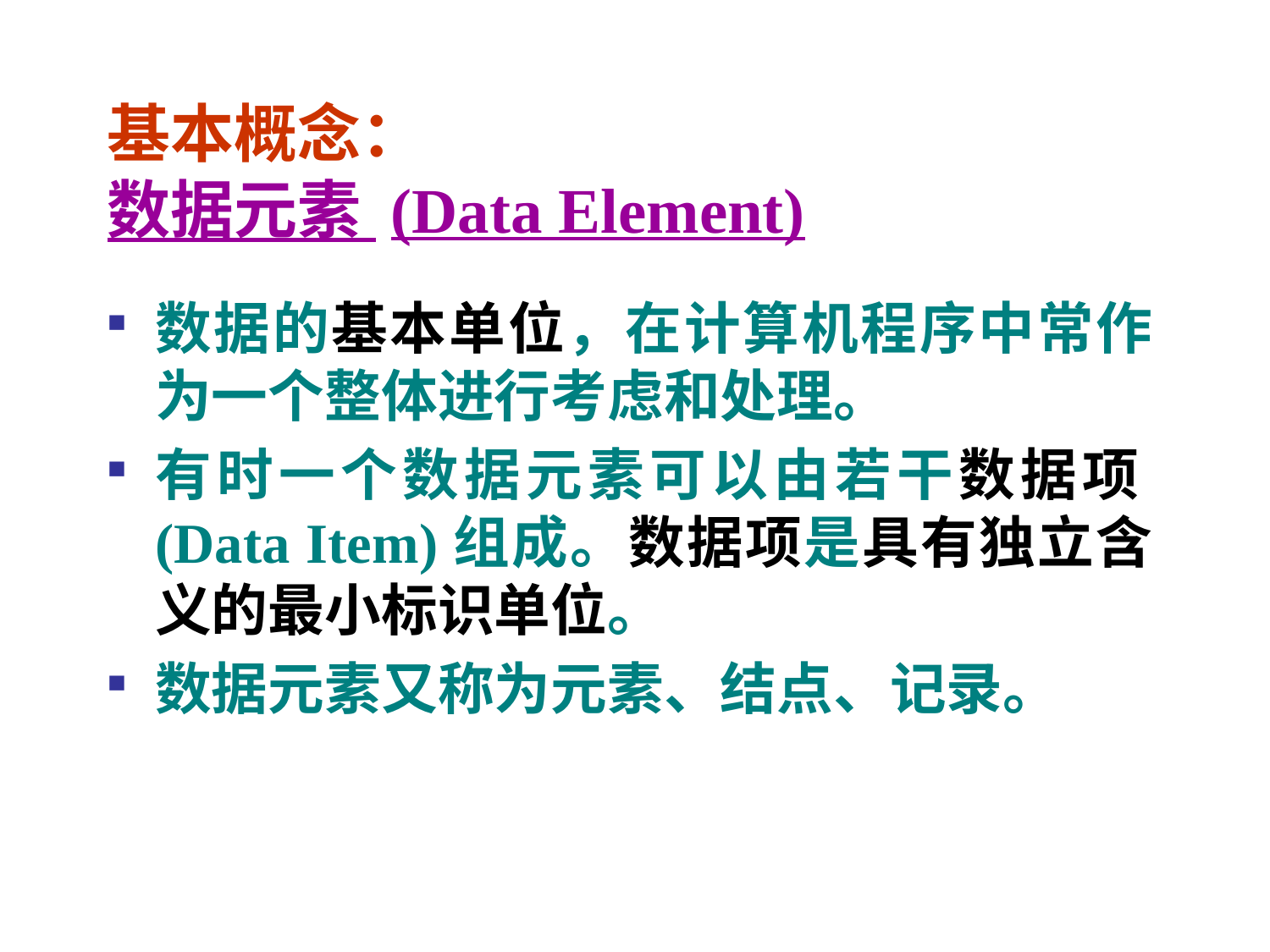

基本概念：
数据元素 (Data Element)
数据的基本单位，在计算机程序中常作为一个整体进行考虑和处理。
有时一个数据元素可以由若干数据项(Data Item)组成。数据项是具有独立含义的最小标识单位。
数据元素又称为元素、结点、记录。
17